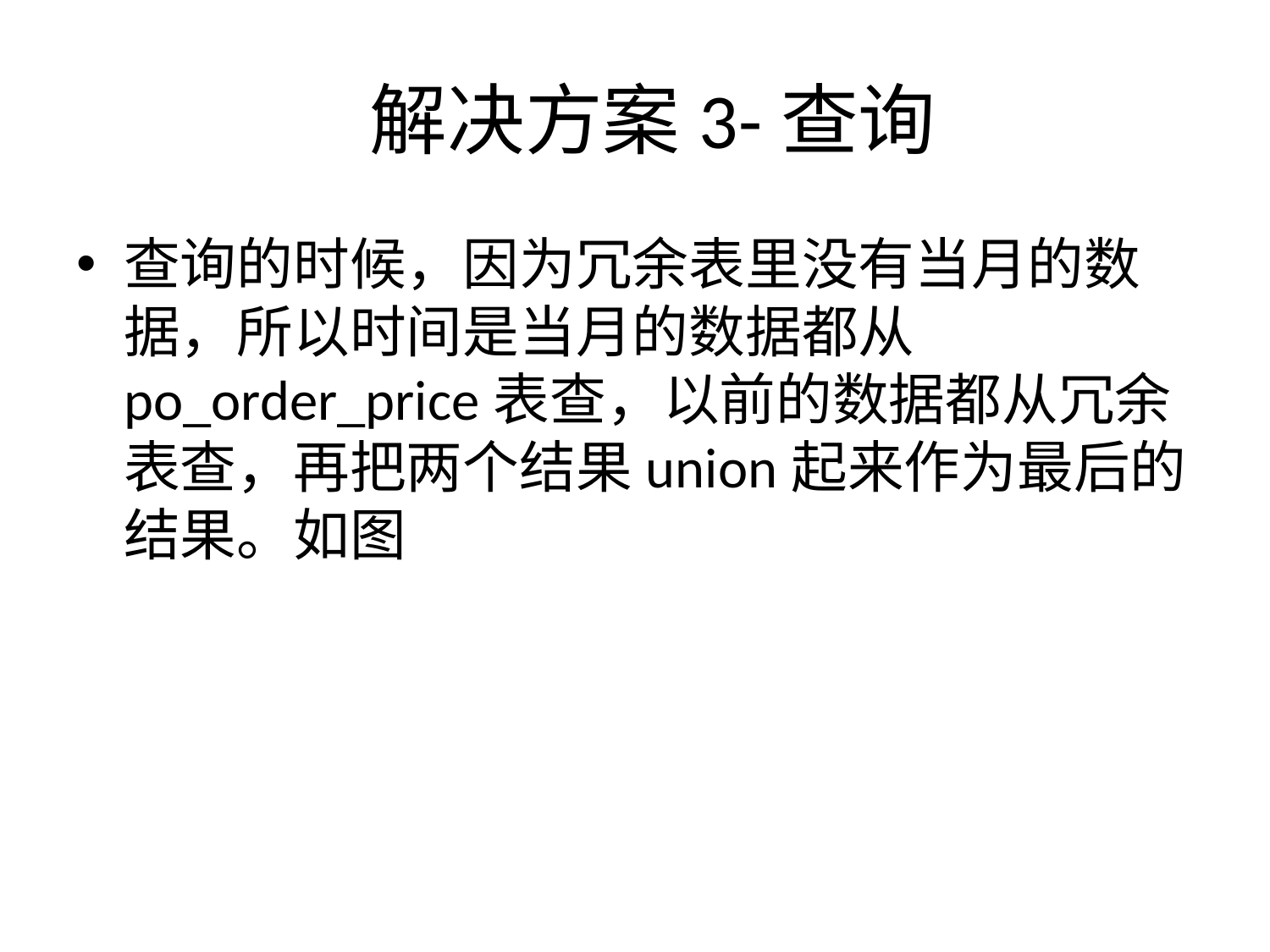

# 解决方案3-查询
查询的时候，因为冗余表里没有当月的数据，所以时间是当月的数据都从po_order_price表查，以前的数据都从冗余表查，再把两个结果union起来作为最后的结果。如图